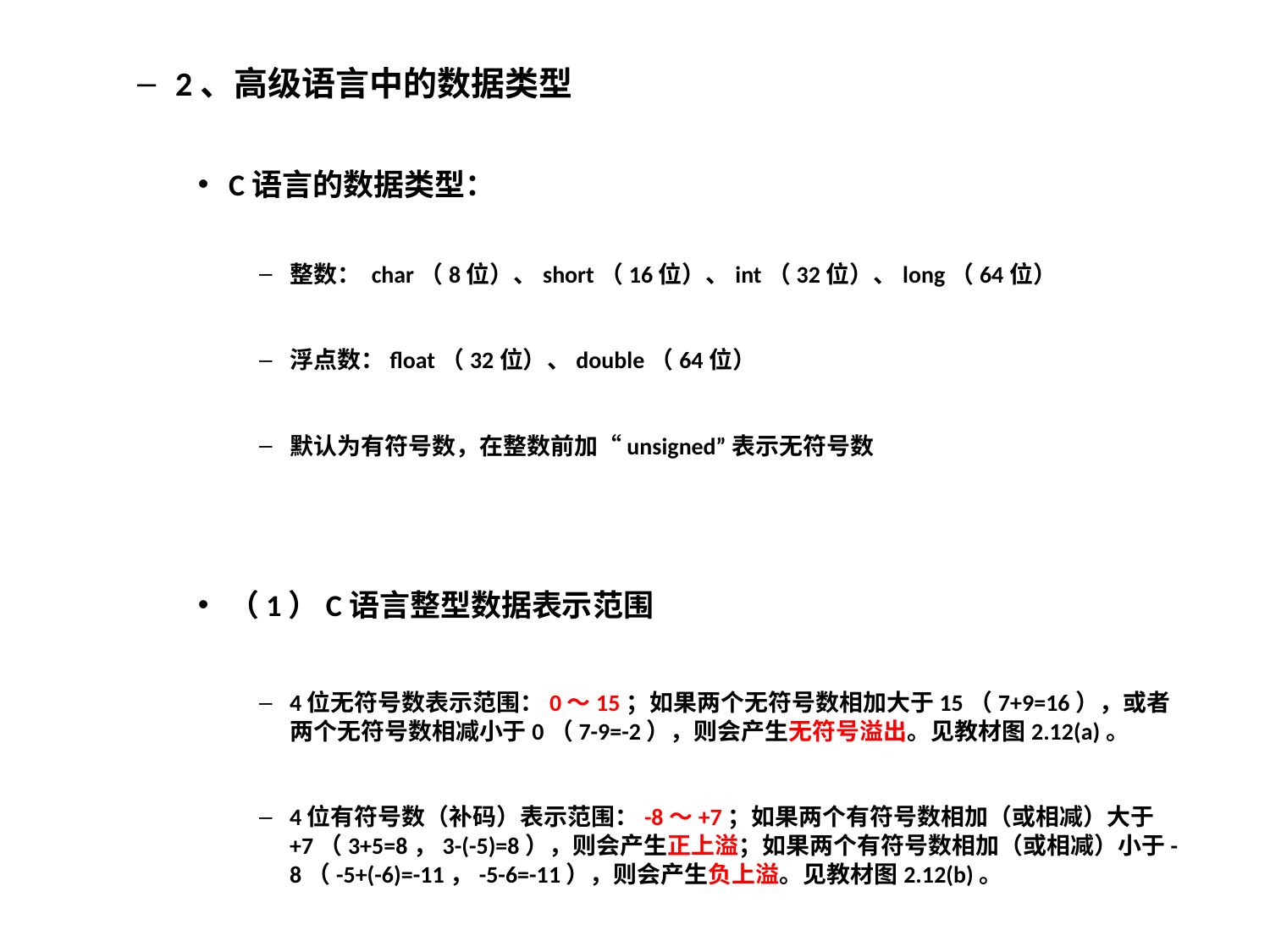

2、高级语言中的数据类型

C语言的数据类型：

整数： char（8位）、short（16位）、int（32位）、long（64位）

浮点数：float（32位）、double（64位）

默认为有符号数，在整数前加“unsigned”表示无符号数

（1）C语言整型数据表示范围

4位无符号数表示范围：0～15；如果两个无符号数相加大于15（7+9=16），或者两个无符号数相减小于0（7-9=-2），则会产生无符号溢出。见教材图2.12(a)。

4位有符号数（补码）表示范围：-8～+7；如果两个有符号数相加（或相减）大于+7（3+5=8，3-(-5)=8），则会产生正上溢；如果两个有符号数相加（或相减）小于-8（-5+(-6)=-11，-5-6=-11），则会产生负上溢。见教材图2.12(b)。